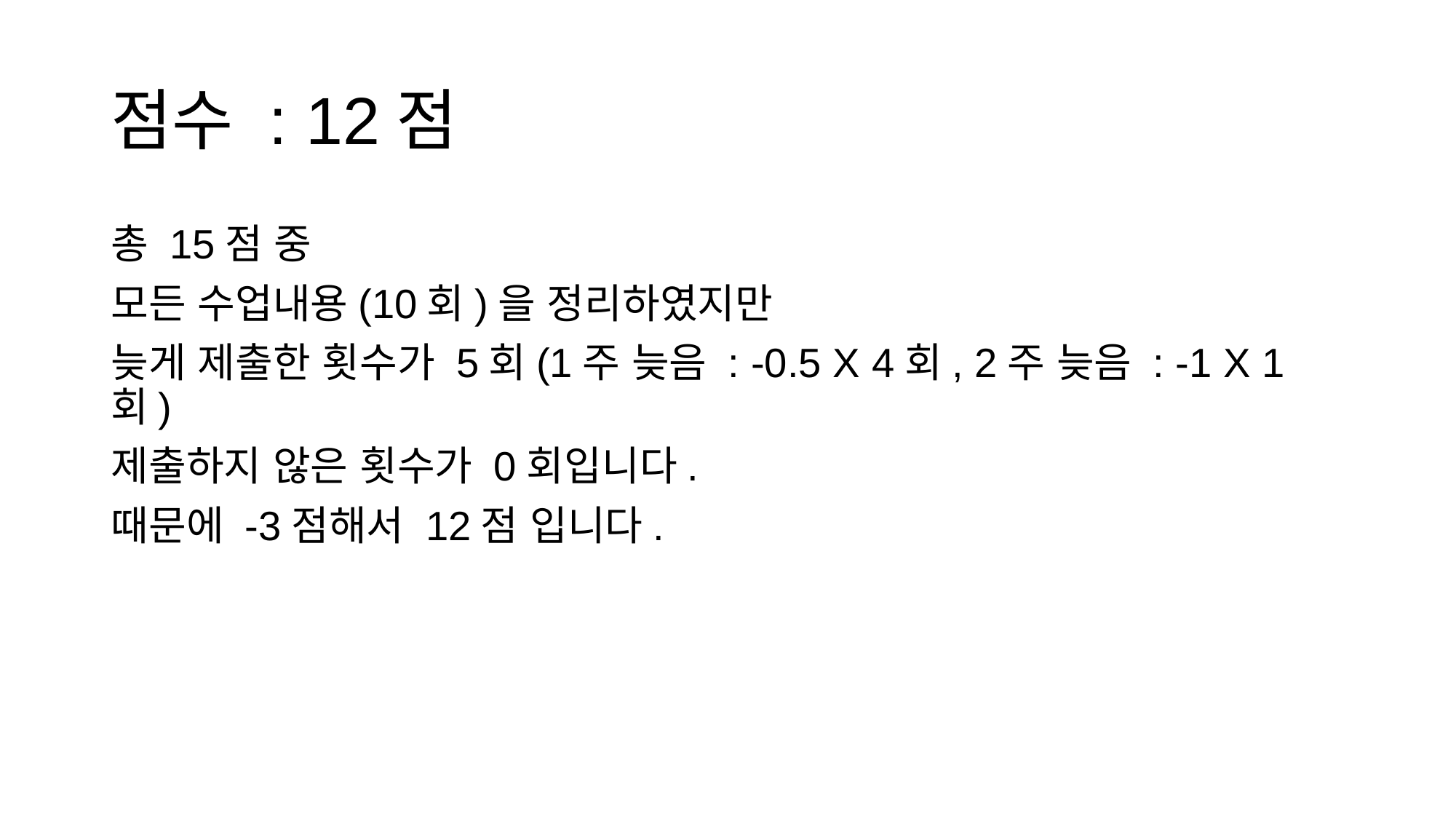

# 점수 : 12점
총 15점 중
모든 수업내용(10회)을 정리하였지만
늦게 제출한 횟수가 5회(1주 늦음 : -0.5 X 4회, 2주 늦음 : -1 X 1회)
제출하지 않은 횟수가 0회입니다.
때문에 -3점해서 12점 입니다.